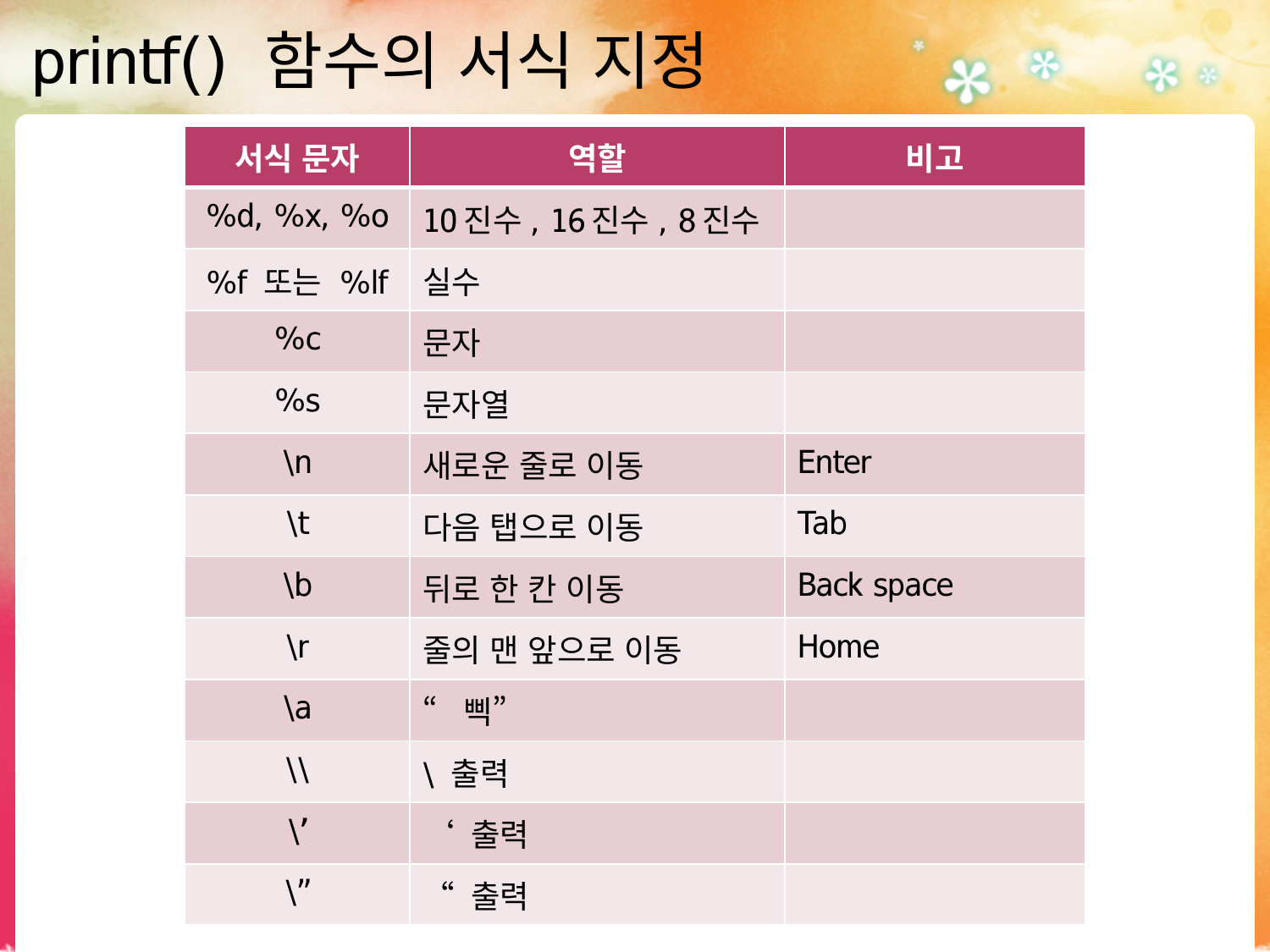

# printf() 함수의 서식 지정
| 서식 문자 | 역할 | 비고 |
| --- | --- | --- |
| %d, %x, %o | 10진수, 16진수, 8진수 |  |
| %f 또는 %lf | 실수 |  |
| %c | 문자 |  |
| %s | 문자열 |  |
| \n | 새로운 줄로 이동 | Enter |
| \t | 다음 탭으로 이동 | Tab |
| \b | 뒤로 한 칸 이동 | Back space |
| \r | 줄의 맨 앞으로 이동 | Home |
| \a | “삑” |  |
| \\ | \ 출력 |  |
| \’ | ‘ 출력 |  |
| \” | “ 출력 |  |